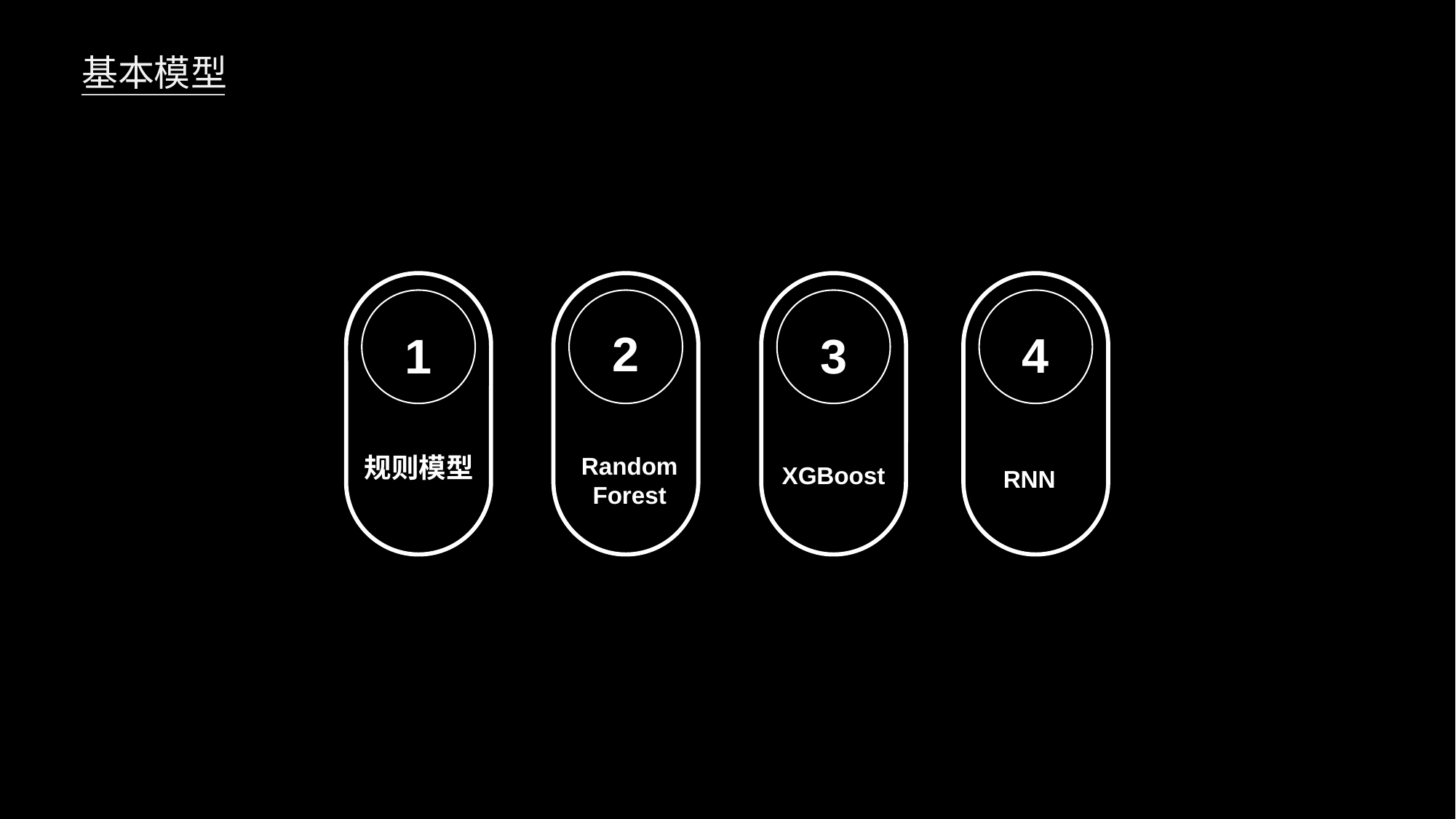

基本模型

1

规则模型

2

Random Forest

3

XGBoost

4

RNN